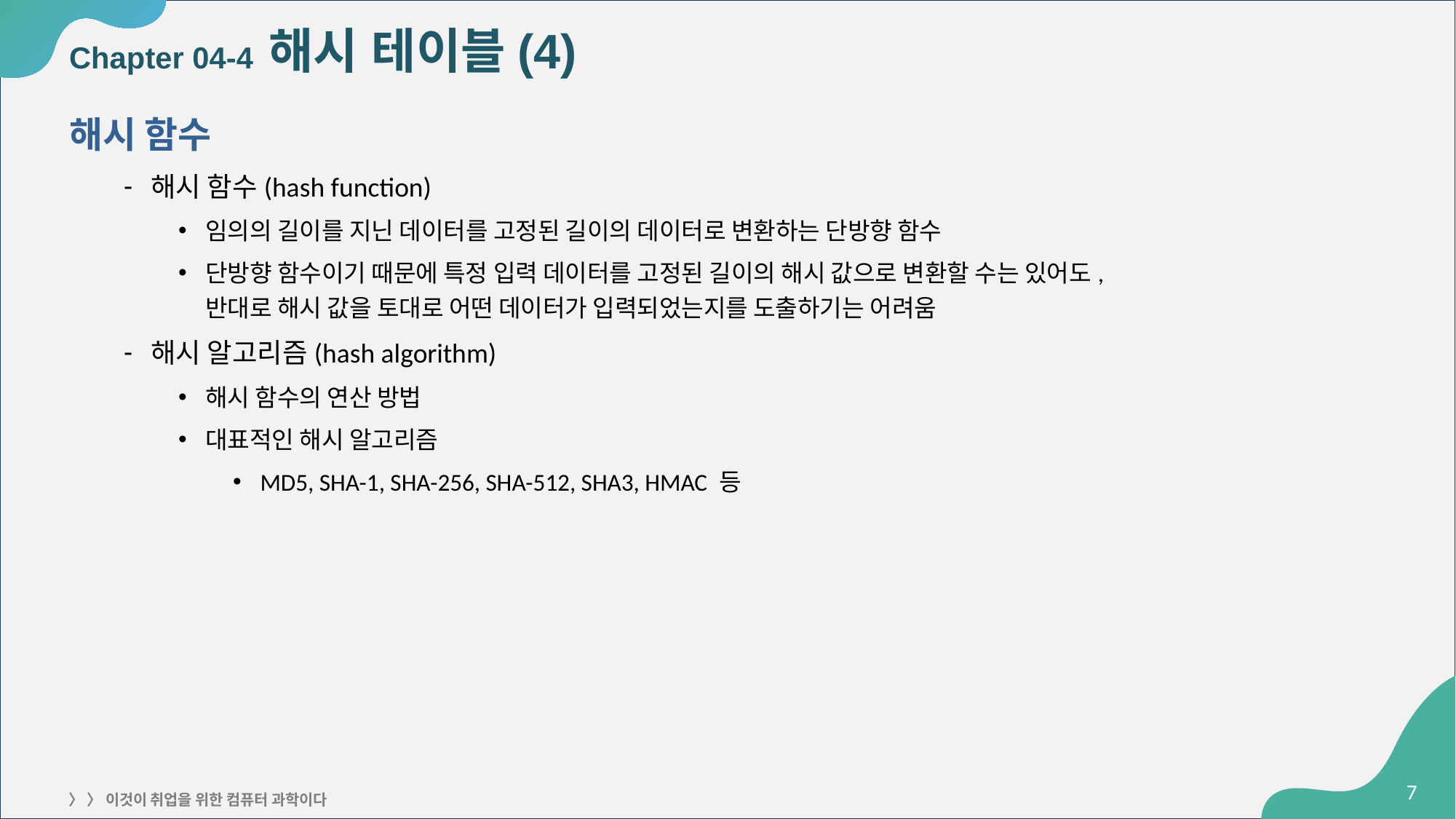

# Chapter 04-4 해시 테이블(4)
해시 함수
해시 함수(hash function)
임의의 길이를 지닌 데이터를 고정된 길이의 데이터로 변환하는 단방향 함수
단방향 함수이기 때문에 특정 입력 데이터를 고정된 길이의 해시 값으로 변환할 수는 있어도,
반대로 해시 값을 토대로 어떤 데이터가 입력되었는지를 도출하기는 어려움
해시 알고리즘(hash algorithm)
해시 함수의 연산 방법
대표적인 해시 알고리즘
MD5, SHA-1, SHA-256, SHA-512, SHA3, HMAC 등

7
〉 〉 이것이 취업을 위한 컴퓨터 과학이다